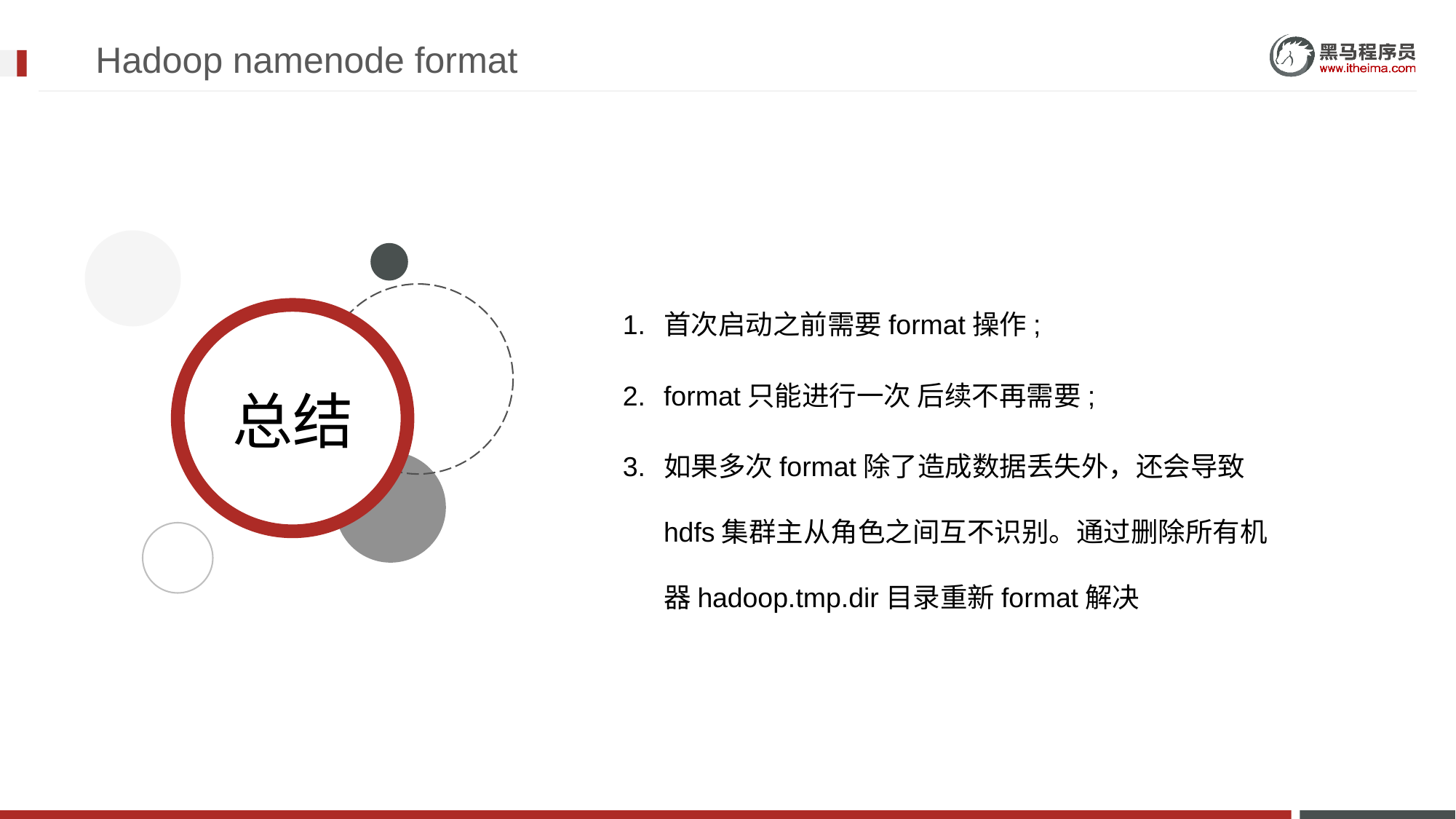

# Hadoop namenode format
首次启动之前需要format操作;
format只能进行一次 后续不再需要;
如果多次format除了造成数据丢失外，还会导致hdfs集群主从角色之间互不识别。通过删除所有机器hadoop.tmp.dir目录重新format解决